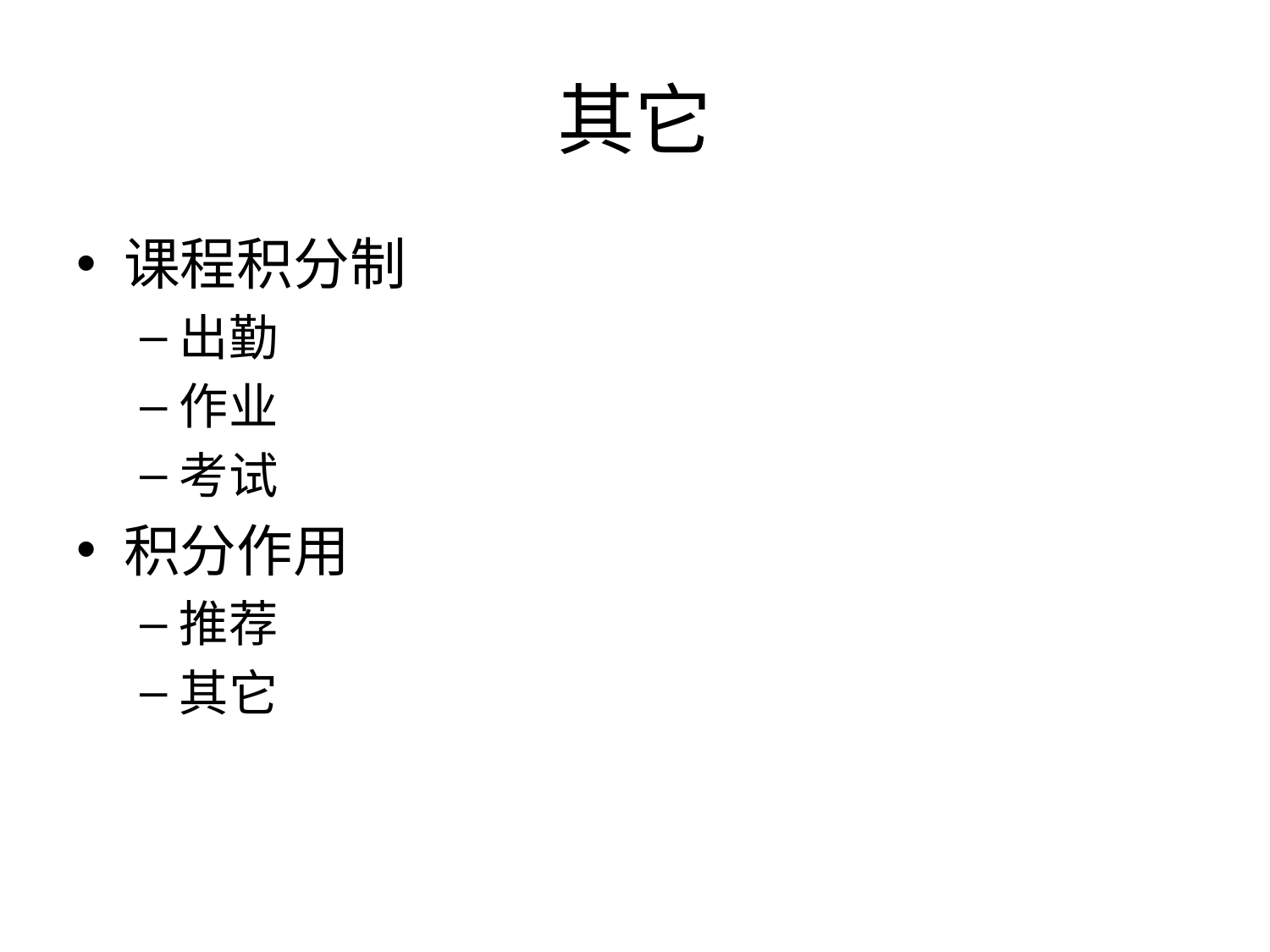

# 其它
课程积分制
出勤
作业
考试
积分作用
推荐
其它